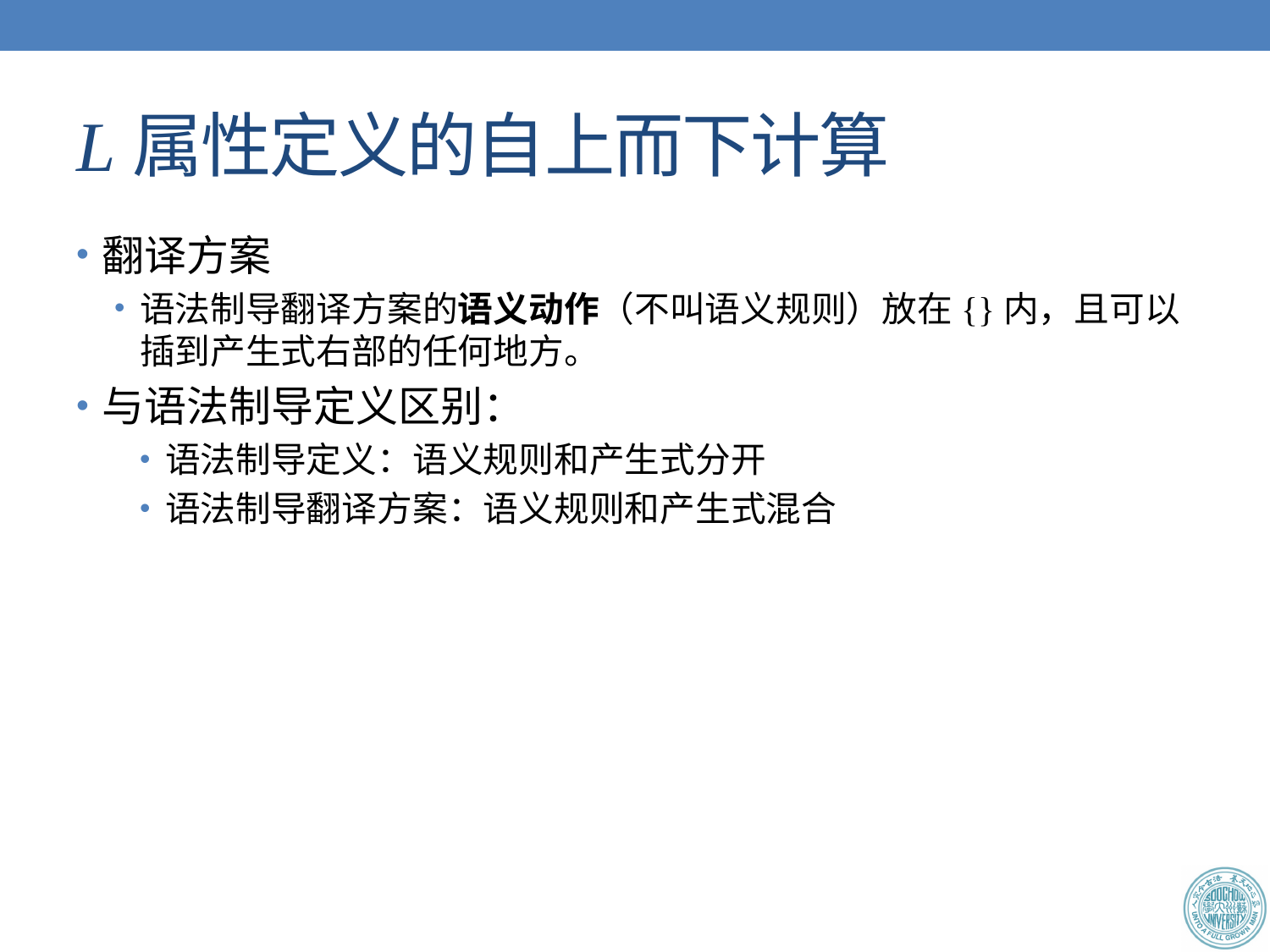

# L属性定义的自上而下计算
翻译方案
语法制导翻译方案的语义动作（不叫语义规则）放在{}内，且可以插到产生式右部的任何地方。
与语法制导定义区别：
语法制导定义：语义规则和产生式分开
语法制导翻译方案：语义规则和产生式混合